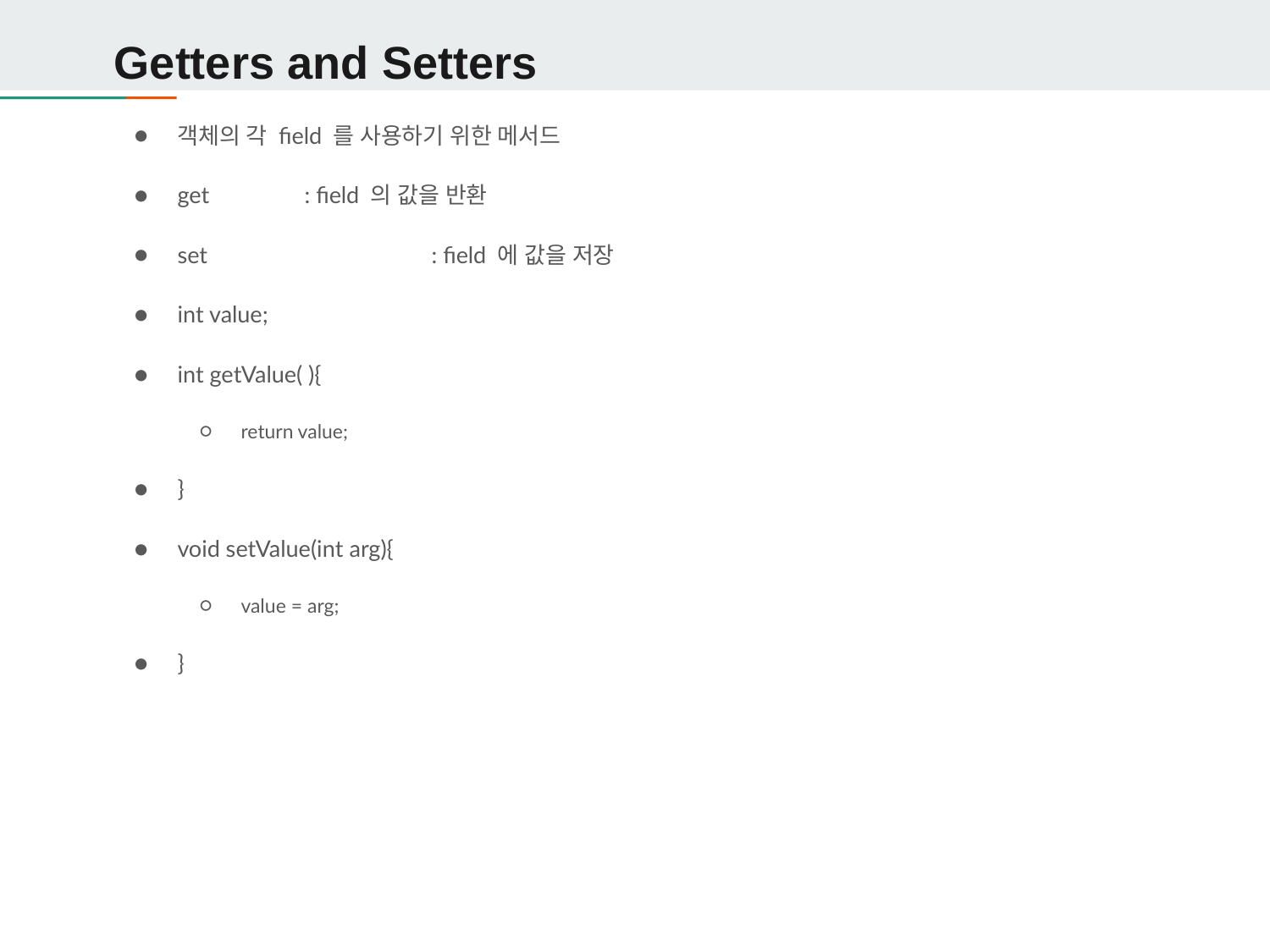

# Getters and Setters
객체의 각 field 를 사용하기 위한 메서드
get	: field 의 값을 반환
set		: field 에 값을 저장
int value;
int getValue( ){
return value;
}
void setValue(int arg){
value = arg;
}